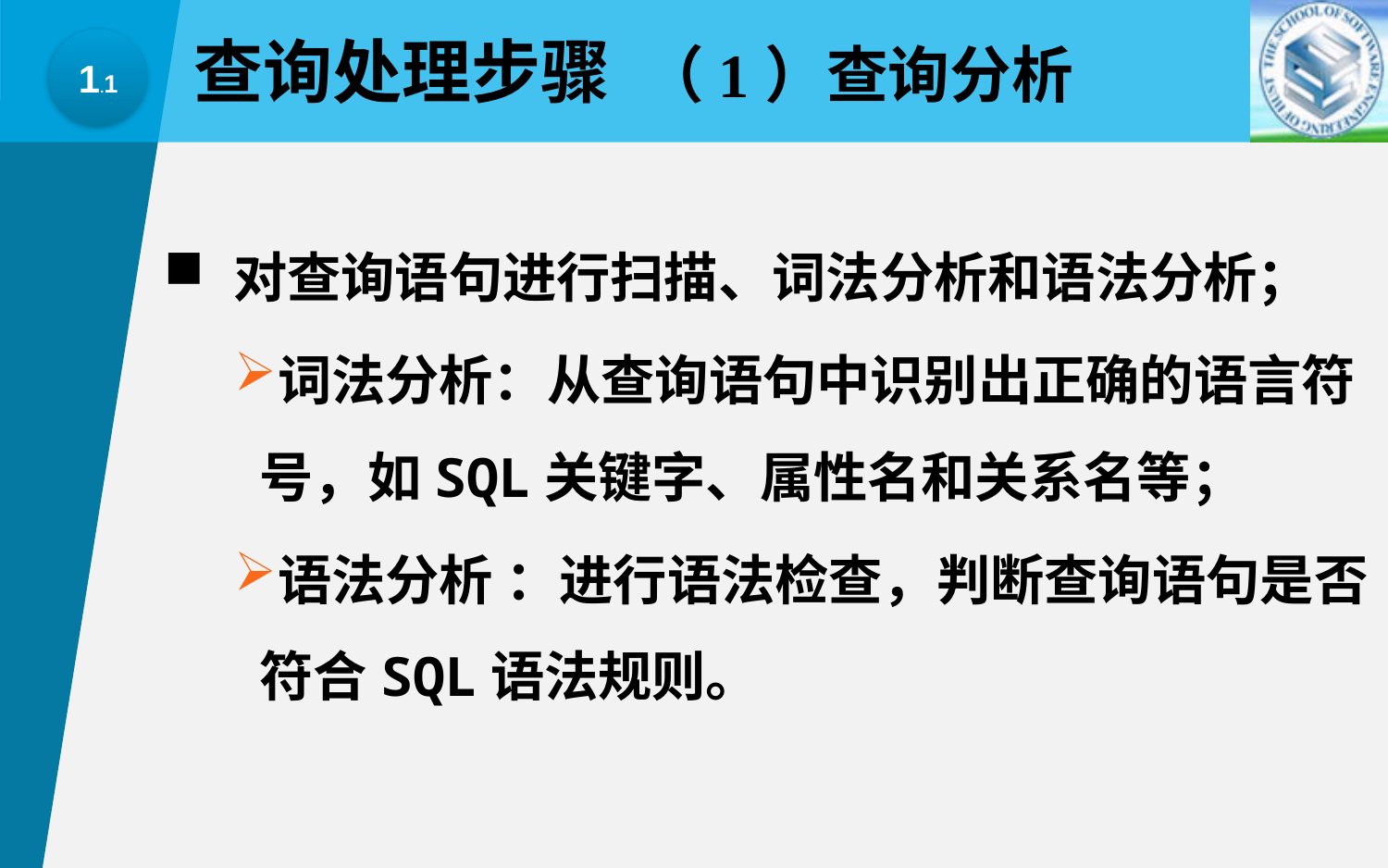

查询处理步骤
1.1
（1）查询分析
对查询语句进行扫描、词法分析和语法分析；
词法分析：从查询语句中识别出正确的语言符号，如SQL关键字、属性名和关系名等；
语法分析 ：进行语法检查，判断查询语句是否符合SQL语法规则。